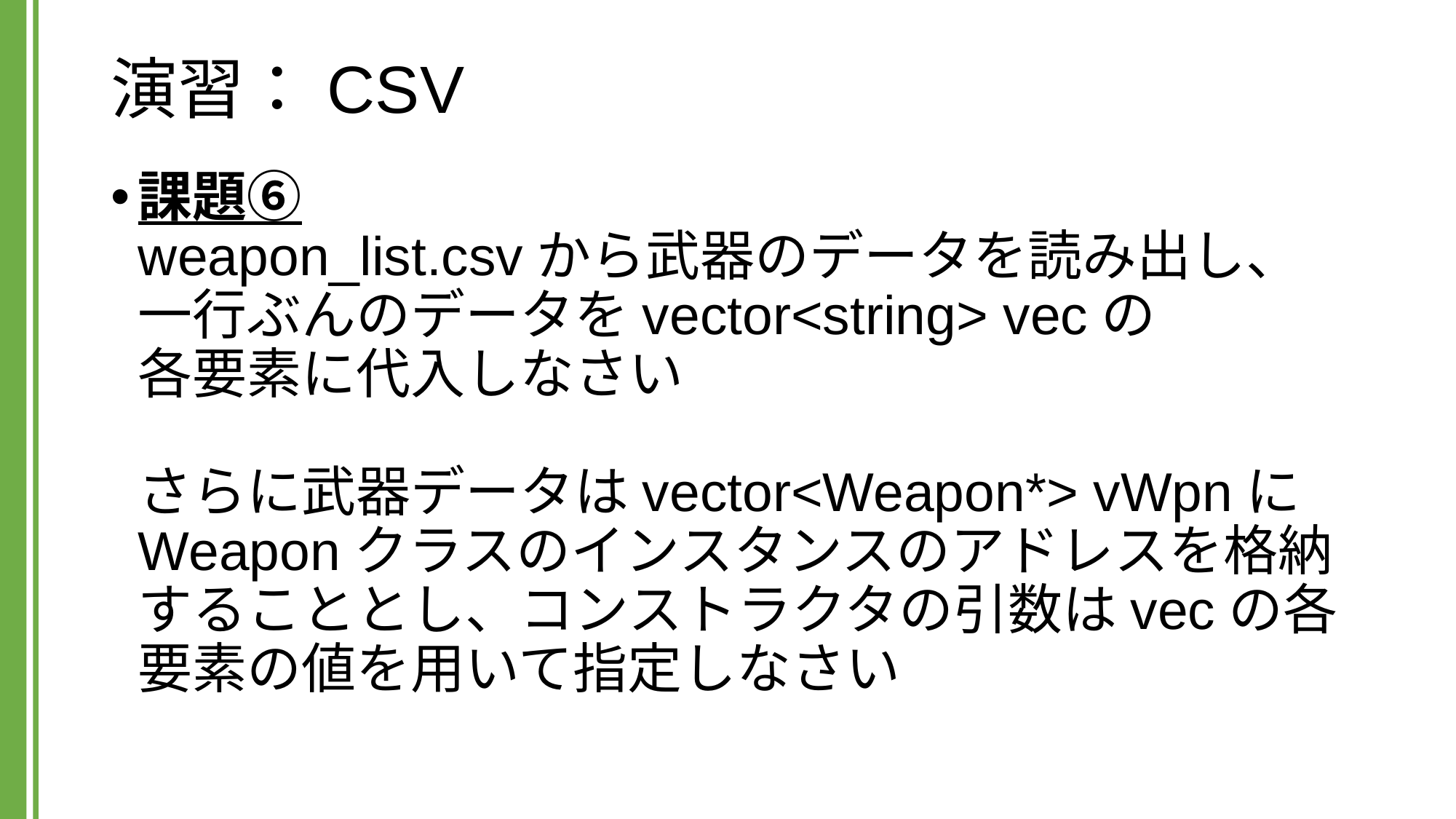

# 演習：CSV
課題⑥
weapon_list.csvから武器のデータを読み出し、
一行ぶんのデータをvector<string> vecの
各要素に代入しなさい
さらに武器データはvector<Weapon*> vWpnに
Weaponクラスのインスタンスのアドレスを格納することとし、コンストラクタの引数はvecの各要素の値を用いて指定しなさい